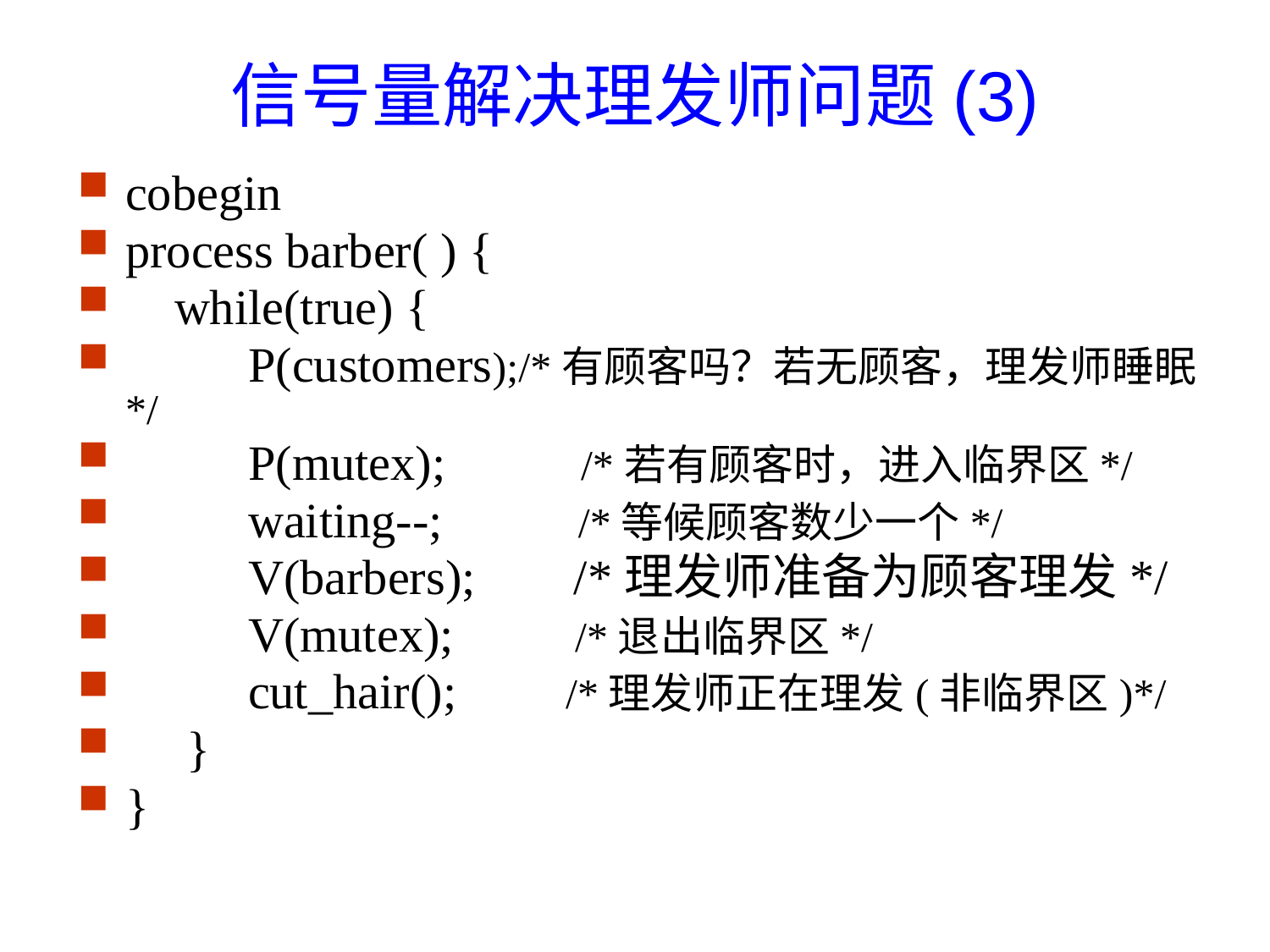

信号量解决理发师问题(3)
cobegin
process barber( ) {
    while(true) {
          P(customers);/*有顾客吗？若无顾客，理发师睡眠*/
          P(mutex);           /*若有顾客时，进入临界区*/
          waiting--;           /*等候顾客数少一个*/
          V(barbers);        /*理发师准备为顾客理发*/
          V(mutex);          /*退出临界区*/
          cut_hair();         /*理发师正在理发(非临界区)*/
     }
}